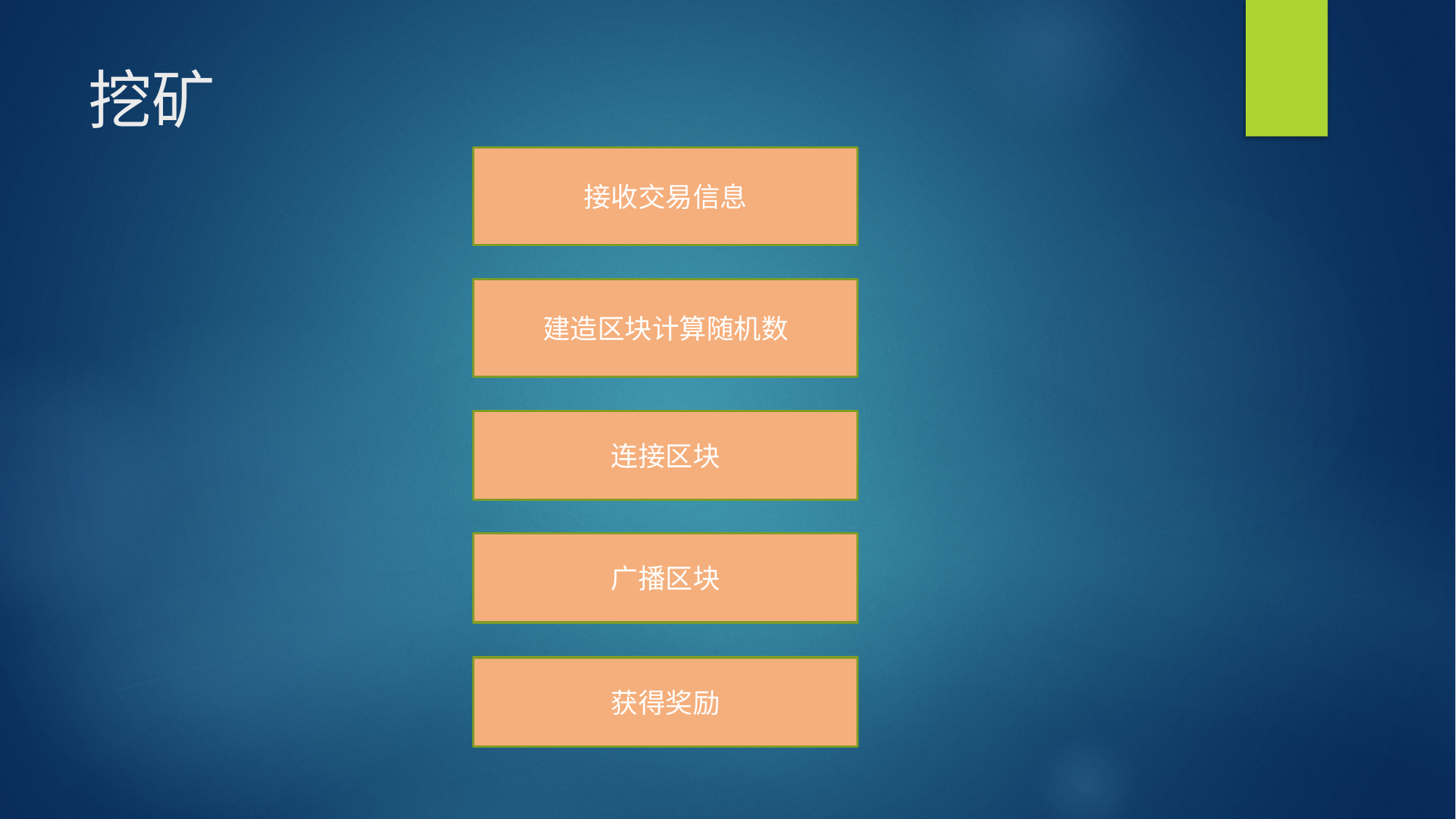

# 挖矿
接收交易信息

建造区块计算随机数
连接区块
广播区块
获得奖励